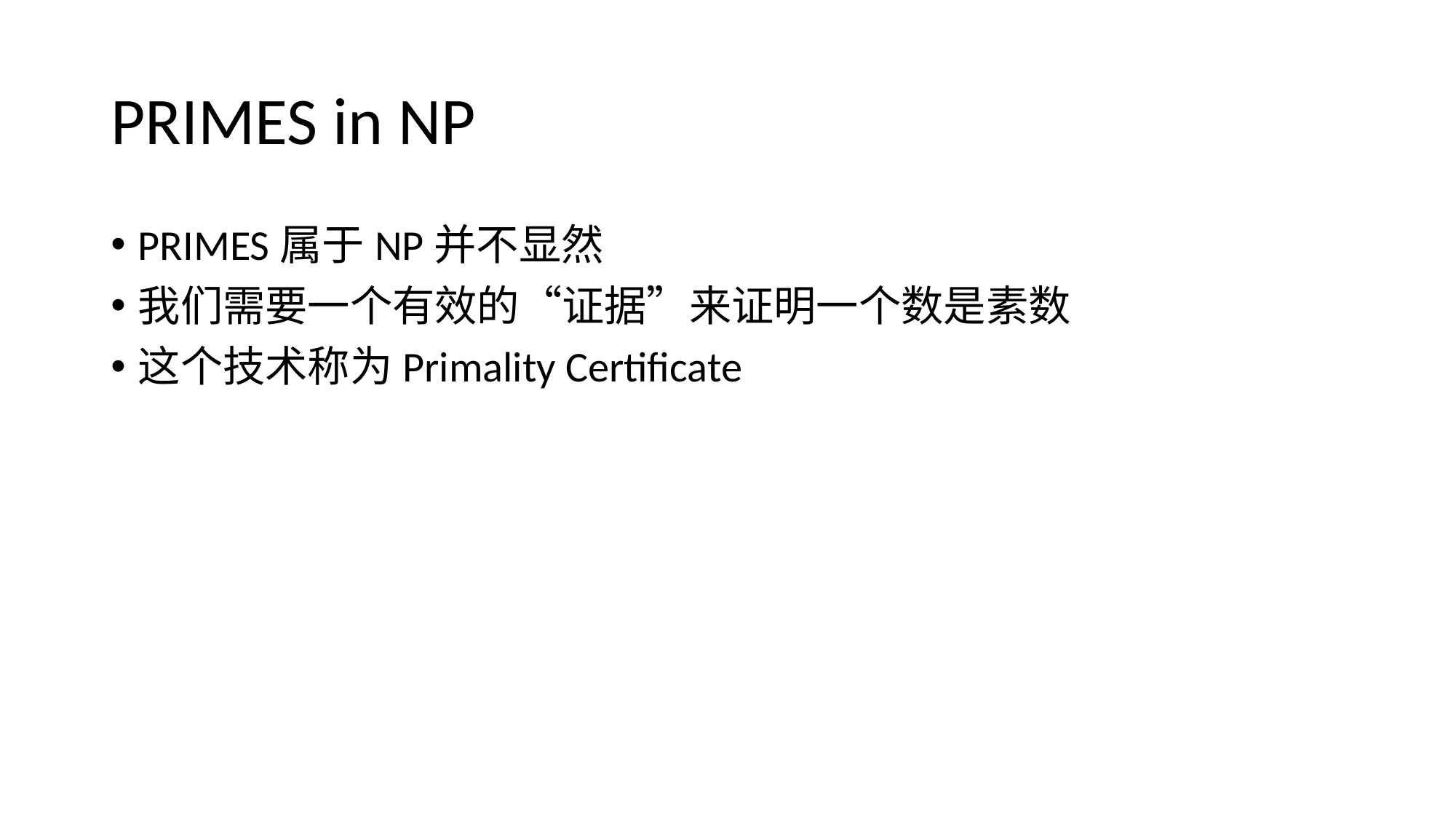

# PRIMES in NP
PRIMES属于NP并不显然
我们需要一个有效的“证据”来证明一个数是素数
这个技术称为Primality Certificate